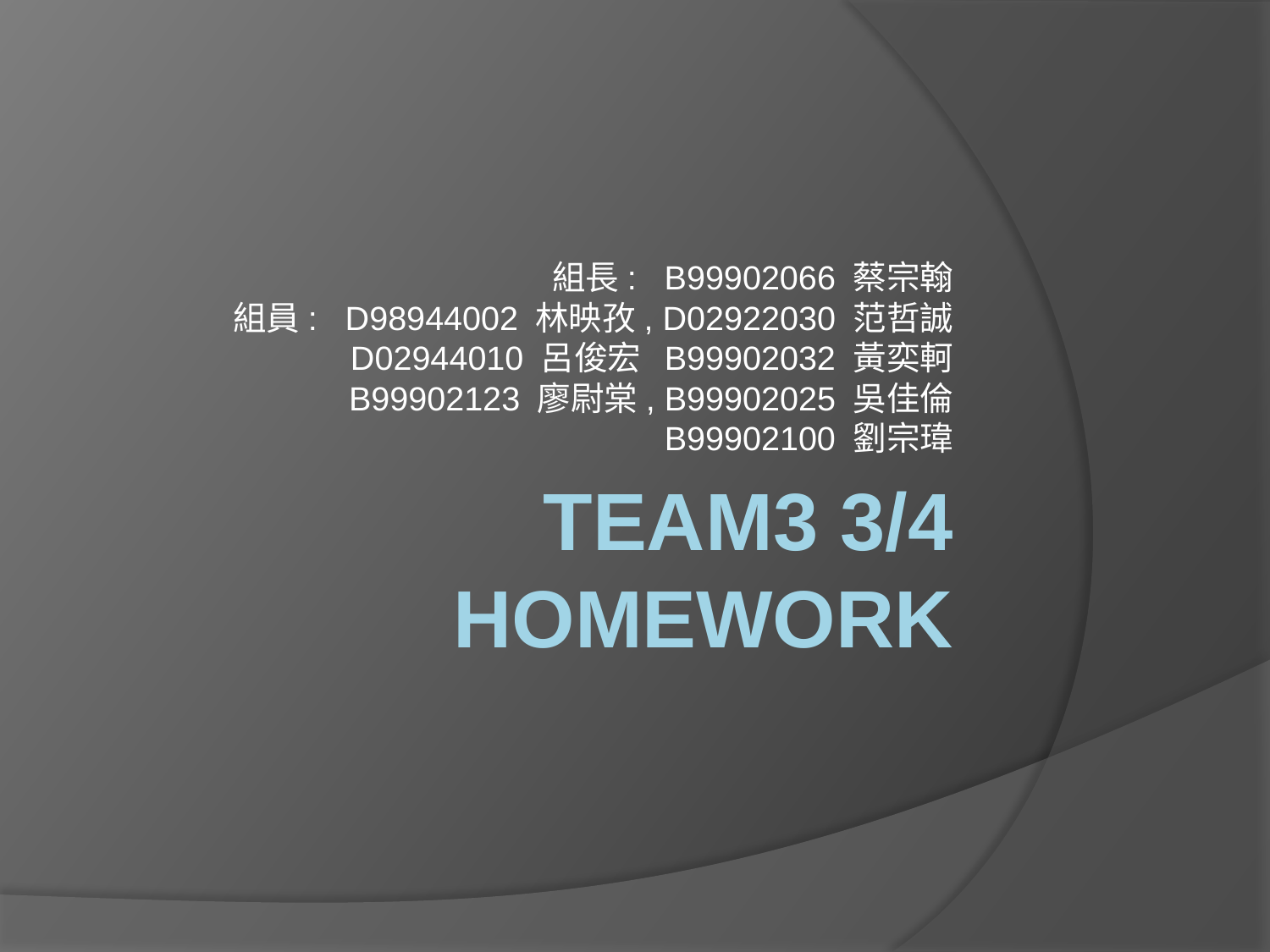

組長:   B99902066 蔡宗翰
組員:   D98944002 林映孜, D02922030 范哲誠 D02944010 呂俊宏  B99902032 黃奕軻
B99902123 廖尉棠, B99902025 吳佳倫
B99902100 劉宗瑋
# Team3 3/4 Homework